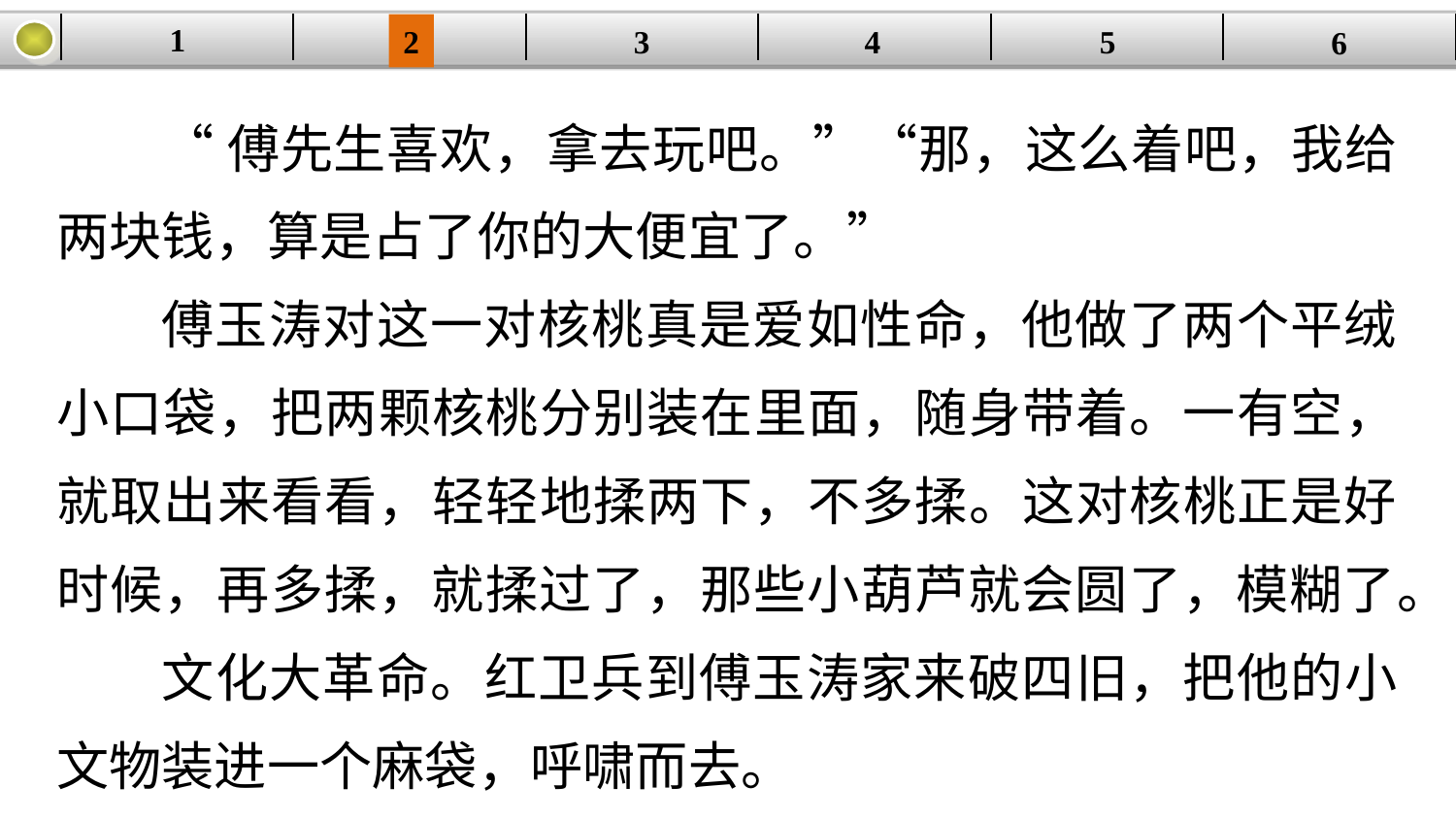

1
|  |  |  |  |  |  |
| --- | --- | --- | --- | --- | --- |
2
3
4
5
6

“傅先生喜欢，拿去玩吧。”“那，这么着吧，我给两块钱，算是占了你的大便宜了。”
傅玉涛对这一对核桃真是爱如性命，他做了两个平绒小口袋，把两颗核桃分别装在里面，随身带着。一有空，就取出来看看，轻轻地揉两下，不多揉。这对核桃正是好时候，再多揉，就揉过了，那些小葫芦就会圆了，模糊了。
文化大革命。红卫兵到傅玉涛家来破四旧，把他的小文物装进一个麻袋，呼啸而去。